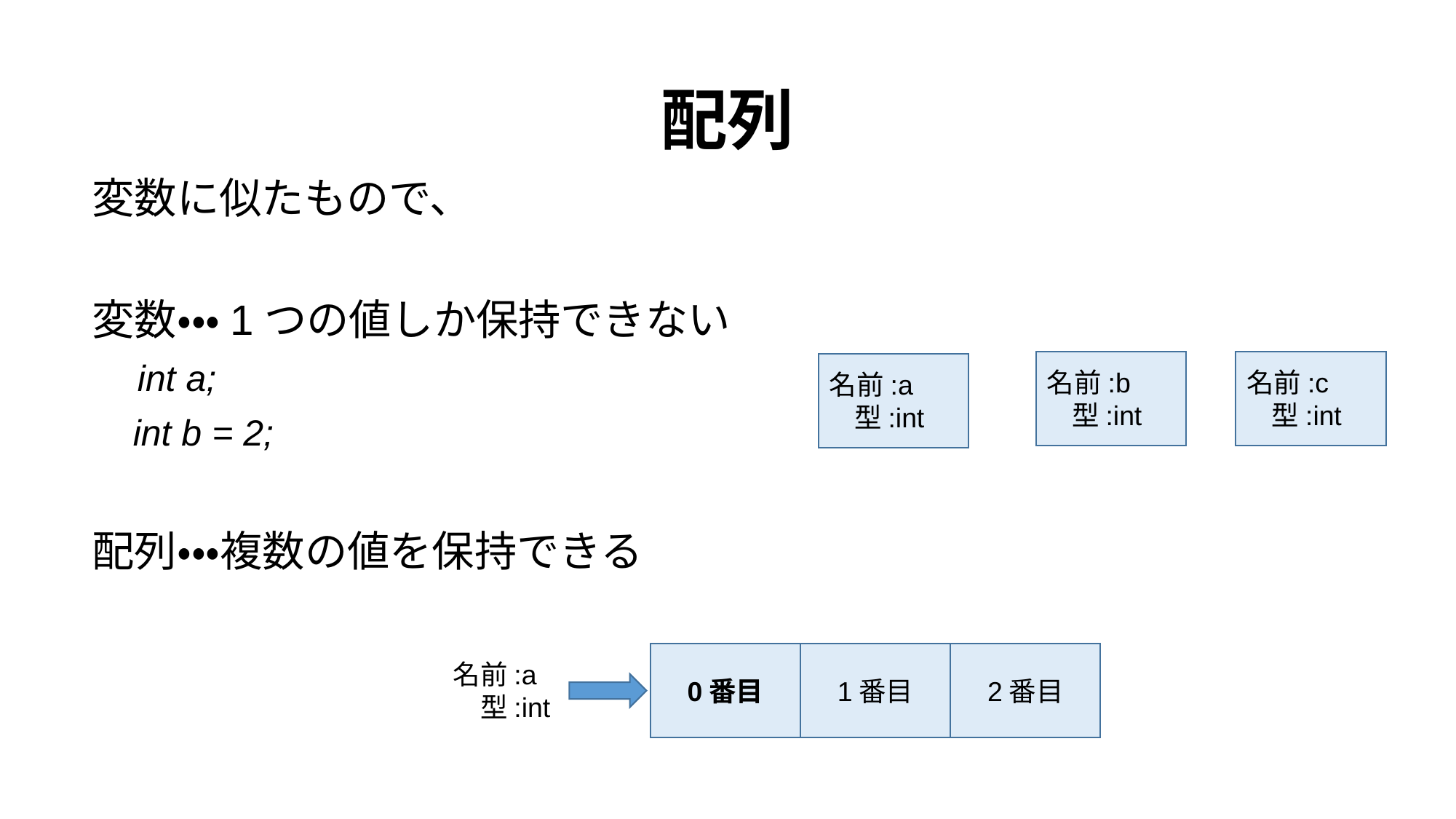

# 配列
変数に似たもので、

変数・・・1つの値しか保持できない
　int a;
    int b = 2;

配列・・・複数の値を保持できる
名前:b
   型:int
名前:c
   型:int
名前:a
   型:int
0番目
1番目
2番目
名前:a
　型:int